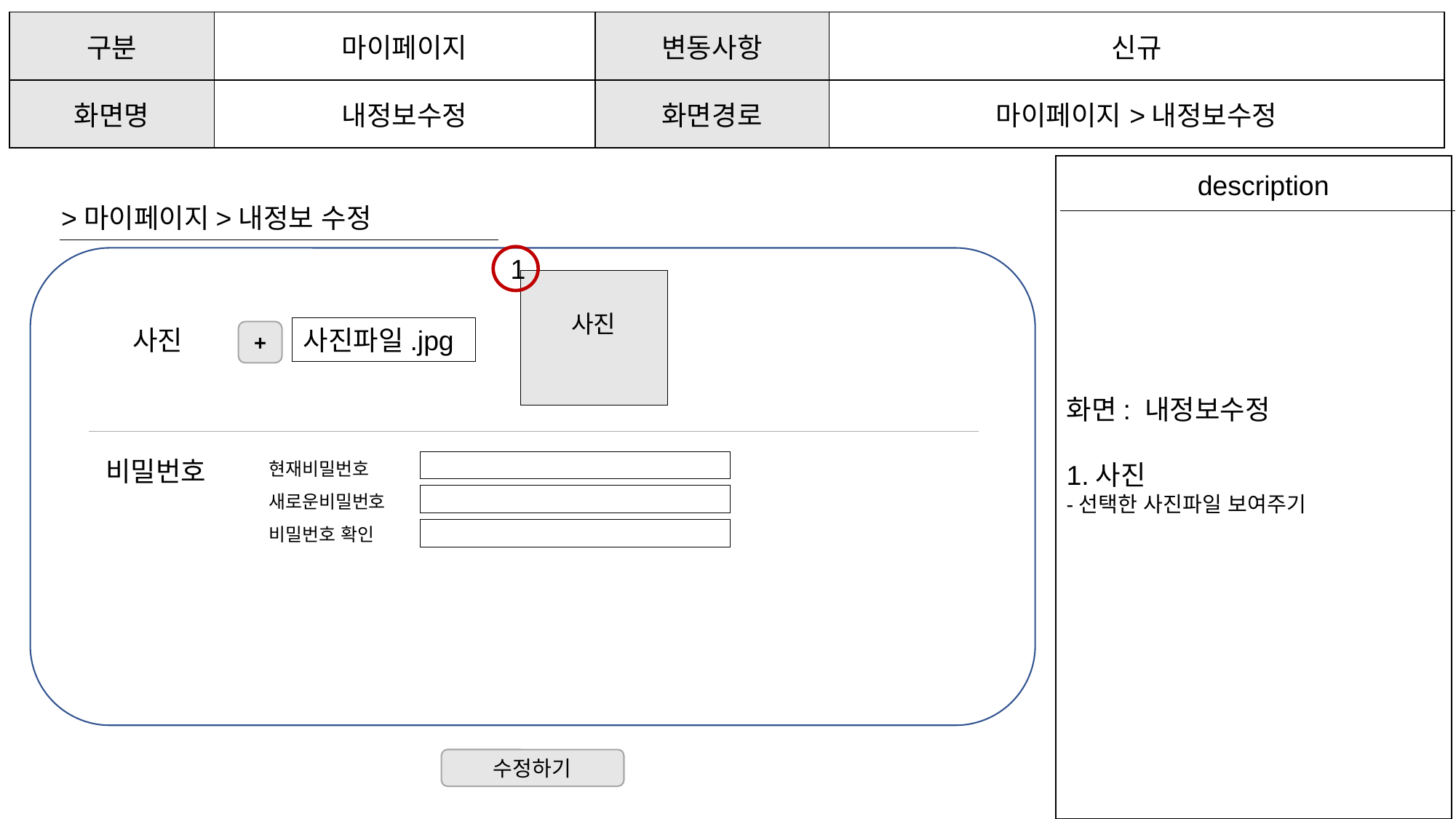

| 구분 | 마이페이지 | 변동사항 | 신규 |
| --- | --- | --- | --- |
| 화면명 | 내정보수정 | 화면경로 | 마이페이지>내정보수정 |
화면: 내정보수정

1.사진
-선택한 사진파일 보여주기

description
>마이페이지>내정보 수정
1

사진

사진
사진파일.jpg
+
비밀번호

현재비밀번호
새로운비밀번호

비밀번호 확인

수정하기